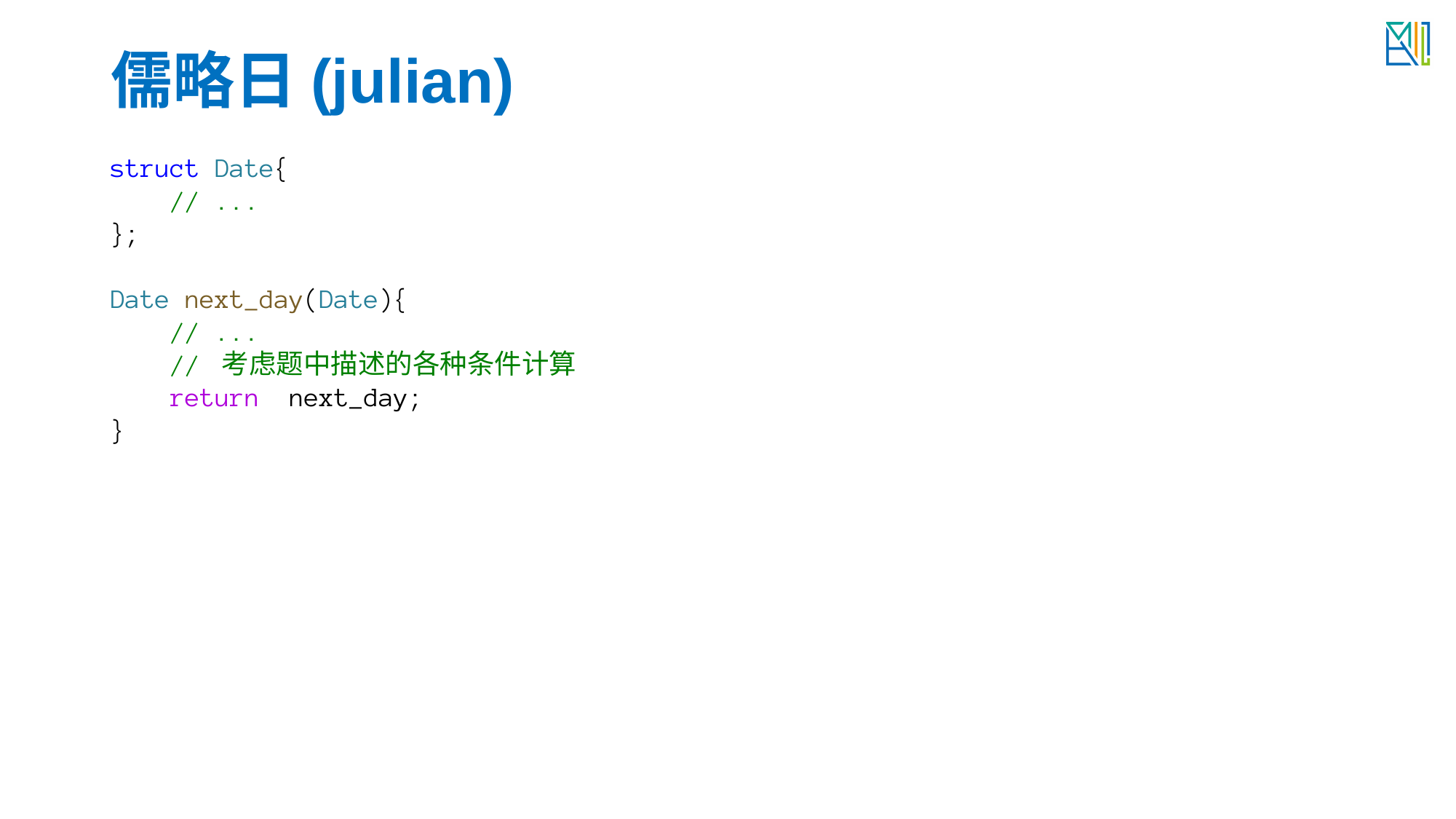

# 儒略日(julian)
struct Date{
    // ...
};
Date next_day(Date){
    // ...
    // 考虑题中描述的各种条件计算
    return  next_day;
}